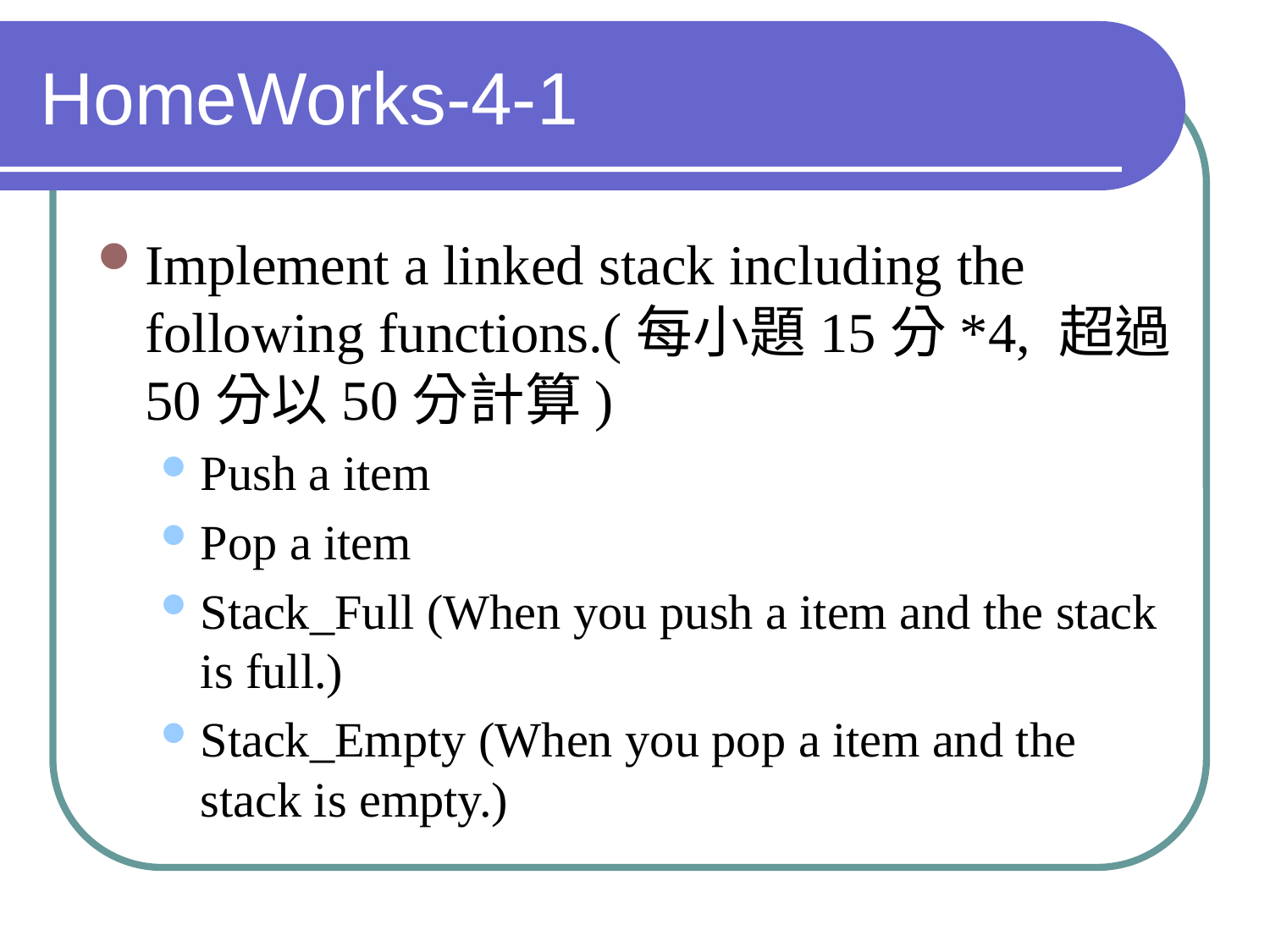

# HomeWorks-4-1
Implement a linked stack including the following functions.(每小題15分*4, 超過50分以50分計算)
Push a item
Pop a item
Stack_Full (When you push a item and the stack is full.)
Stack_Empty (When you pop a item and the stack is empty.)